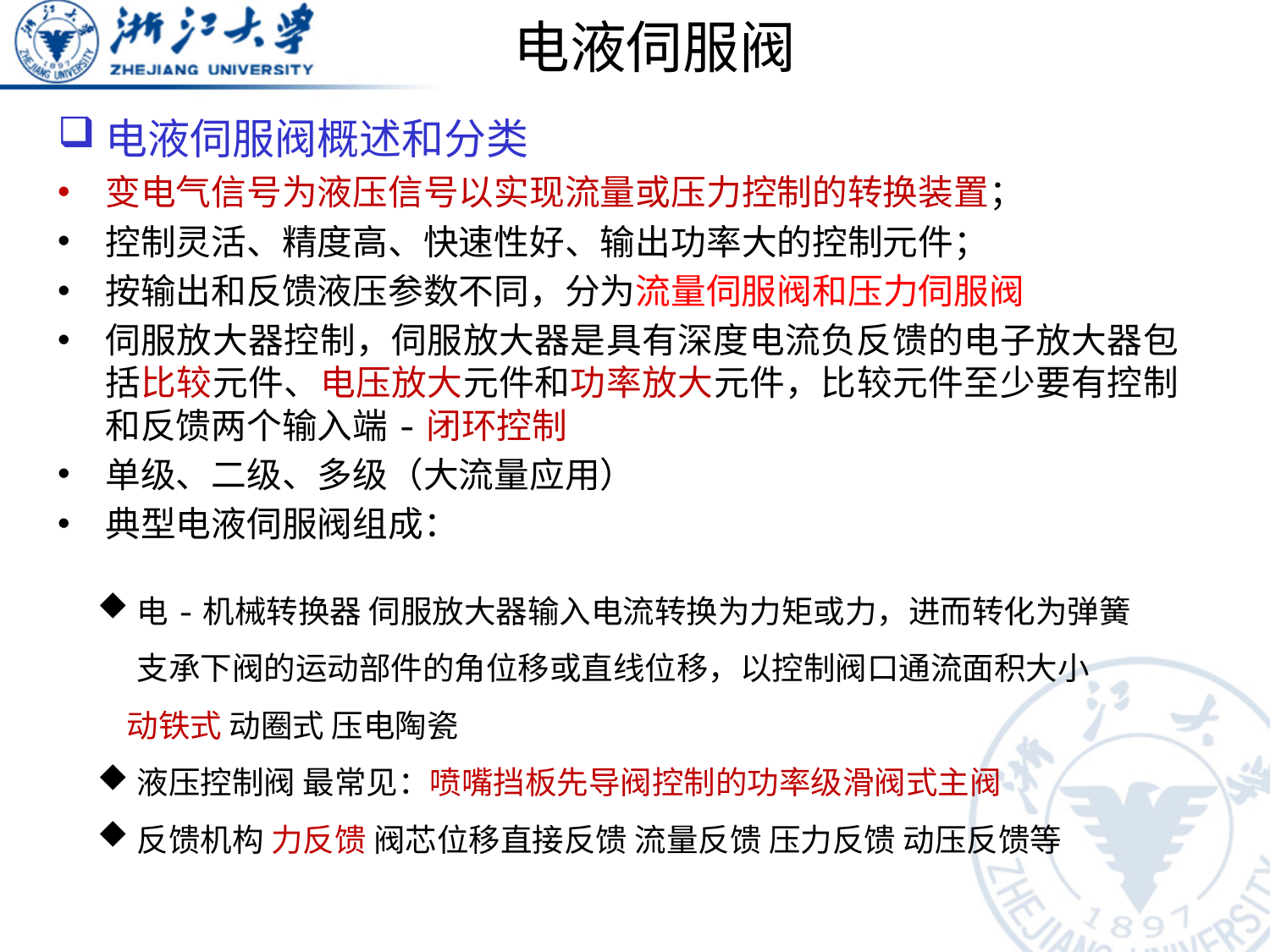

# 电液伺服阀
电液伺服阀概述和分类
变电气信号为液压信号以实现流量或压力控制的转换装置；
控制灵活、精度高、快速性好、输出功率大的控制元件；
按输出和反馈液压参数不同，分为流量伺服阀和压力伺服阀
伺服放大器控制，伺服放大器是具有深度电流负反馈的电子放大器包括比较元件、电压放大元件和功率放大元件，比较元件至少要有控制和反馈两个输入端-闭环控制
单级、二级、多级（大流量应用）
典型电液伺服阀组成：

电-机械转换器 伺服放大器输入电流转换为力矩或力，进而转化为弹簧支承下阀的运动部件的角位移或直线位移，以控制阀口通流面积大小
   动铁式 动圈式 压电陶瓷
液压控制阀 最常见：喷嘴挡板先导阀控制的功率级滑阀式主阀
反馈机构 力反馈 阀芯位移直接反馈 流量反馈 压力反馈 动压反馈等